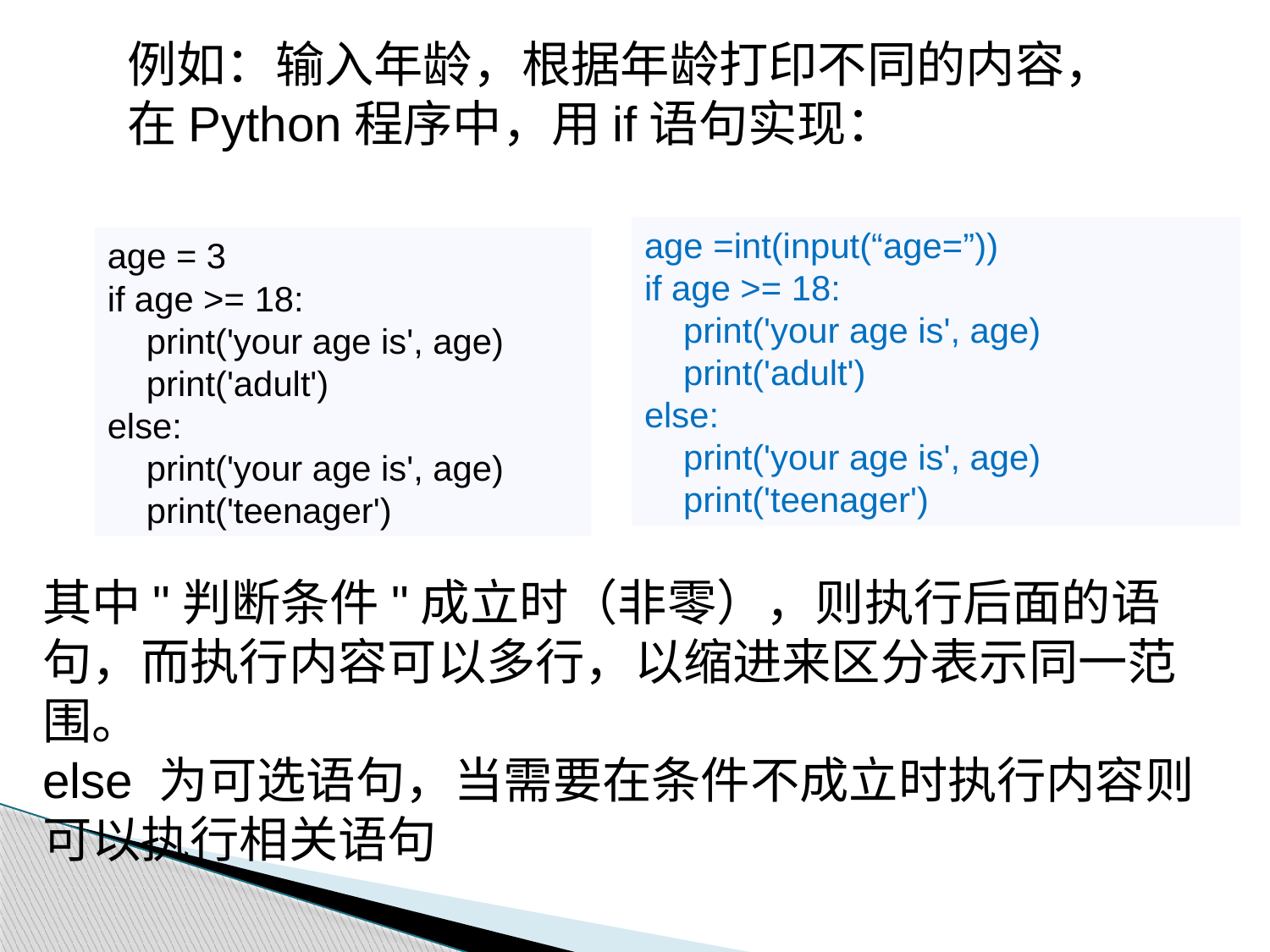

例如：输入年龄，根据年龄打印不同的内容，在Python程序中，用if语句实现：
age =int(input(“age=”))
if age >= 18:
    print('your age is', age)
    print('adult')
else:
    print('your age is', age)
    print('teenager')
age = 3
if age >= 18:
    print('your age is', age)
    print('adult')
else:
    print('your age is', age)
    print('teenager')
其中"判断条件"成立时（非零），则执行后面的语句，而执行内容可以多行，以缩进来区分表示同一范围。
else 为可选语句，当需要在条件不成立时执行内容则可以执行相关语句